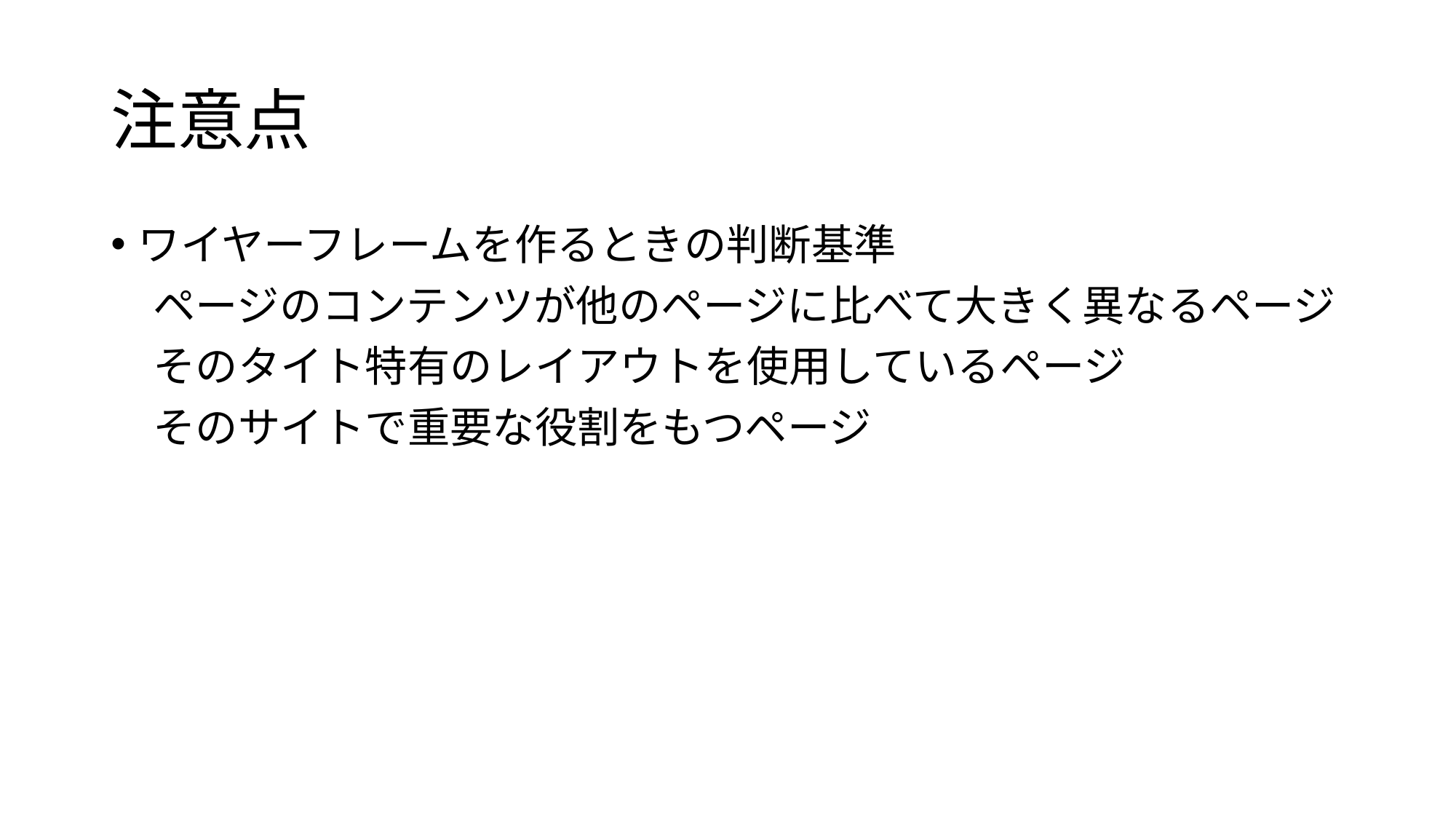

# 注意点
ワイヤーフレームを作るときの判断基準
　ページのコンテンツが他のページに比べて大きく異なるページ
　そのタイト特有のレイアウトを使用しているページ
　そのサイトで重要な役割をもつページ